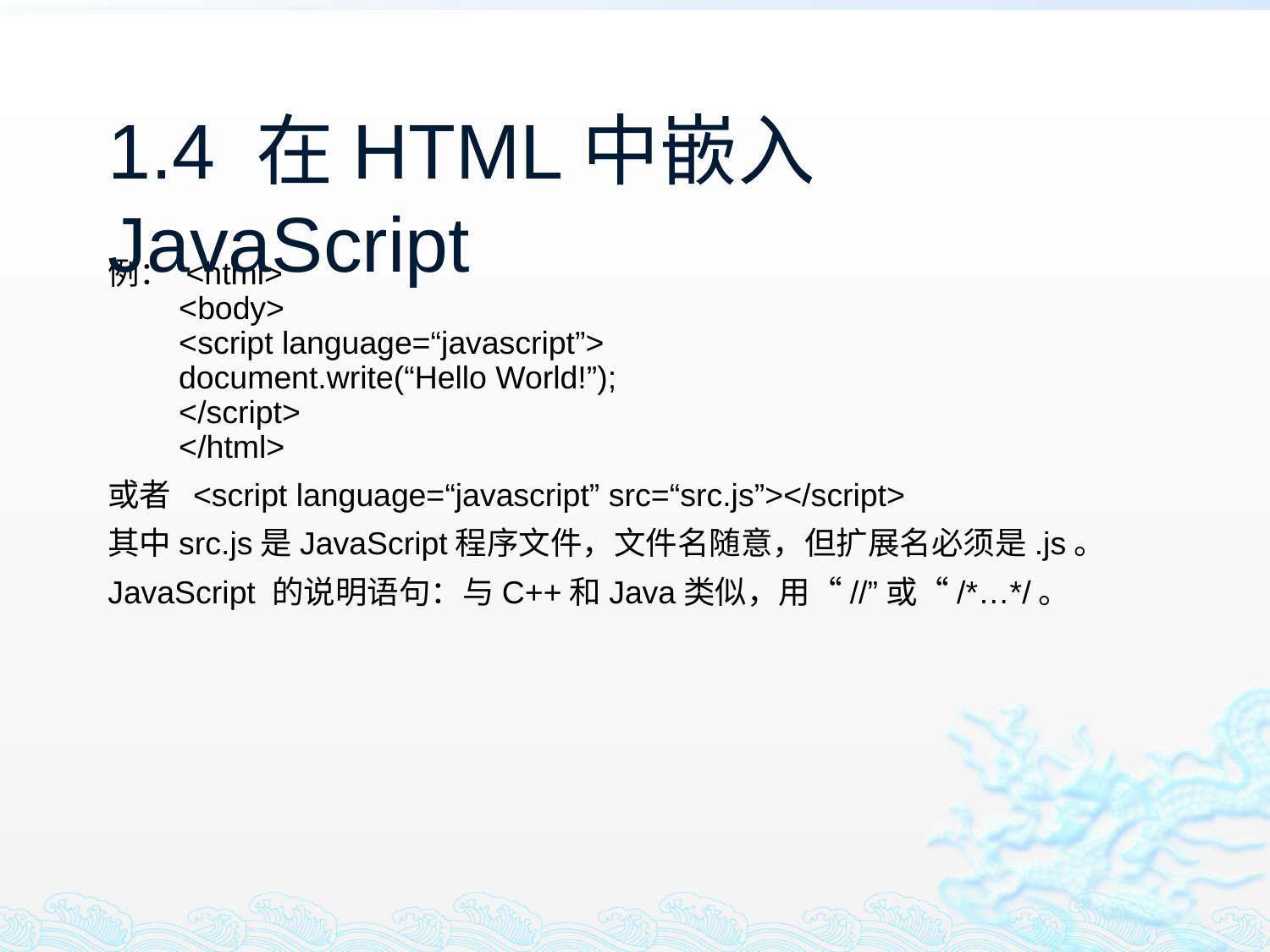

1.4 在HTML中嵌入JavaScript
例： <html>
        <body>
        <script language=“javascript”>
        document.write(“Hello World!”);
        </script>
        </html>
或者  <script language=“javascript” src=“src.js”></script>
其中src.js是JavaScript程序文件，文件名随意，但扩展名必须是.js。
JavaScript 的说明语句：与C++和Java类似，用“//”或“/*…*/。